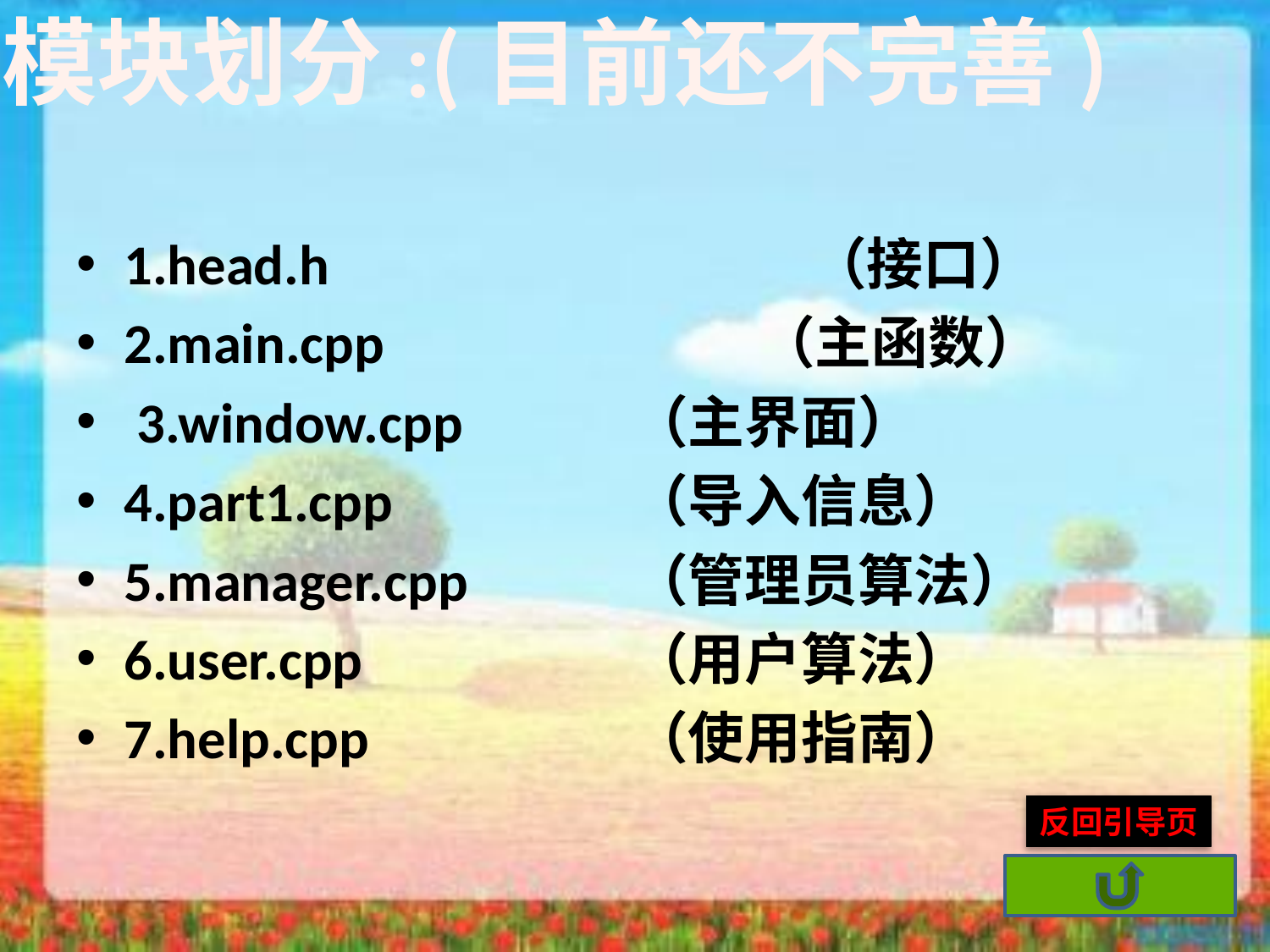

模块划分:(目前还不完善)
1.head.h    			   （接口）
2.main.cpp   			（主函数）
 3.window.cpp  		（主界面）
4.part1.cpp       		（导入信息）
5.manager.cpp		（管理员算法）
6.user.cpp			（用户算法）
7.help.cpp			（使用指南）

反回引导页